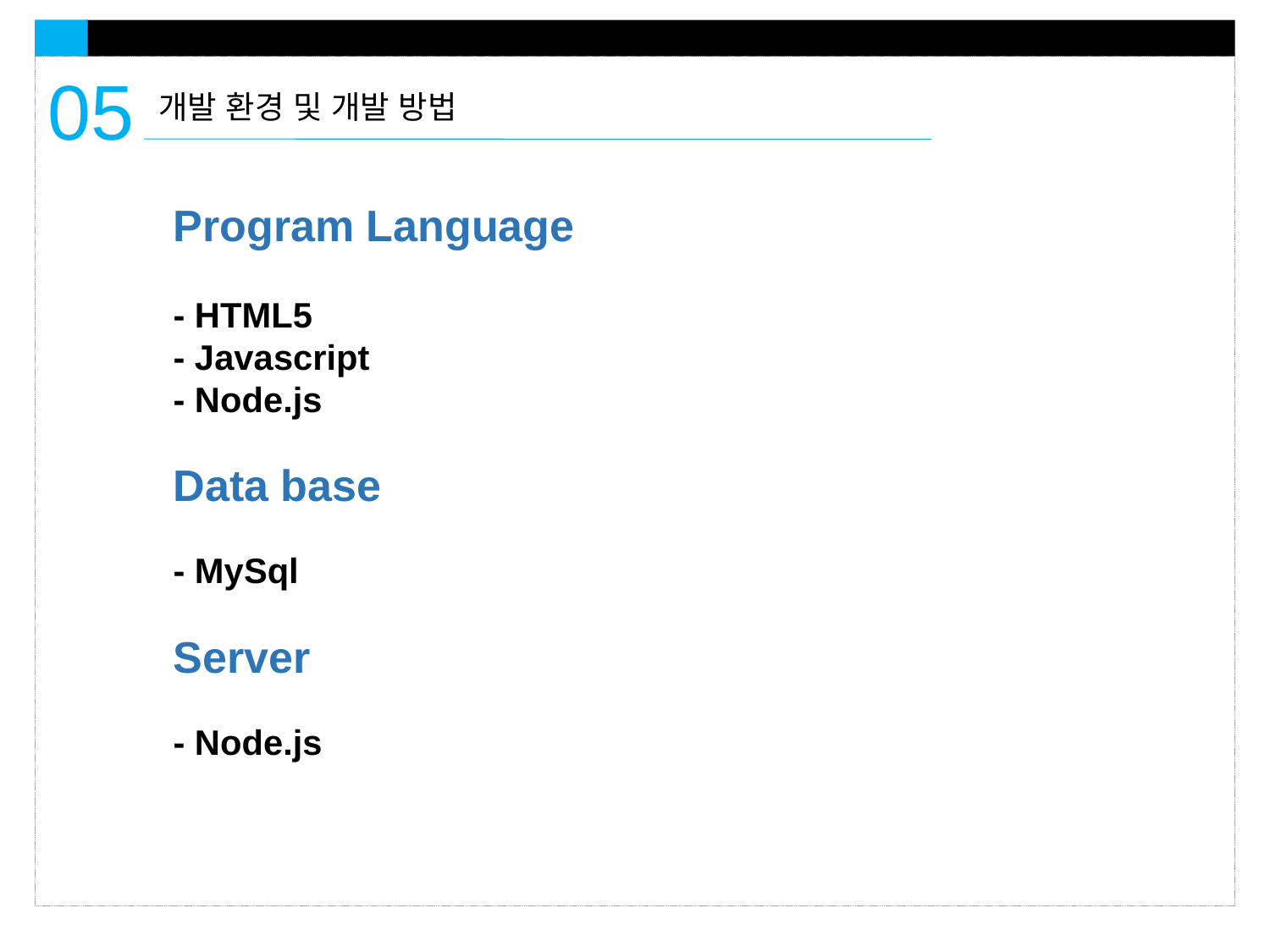

05

개발 환경 및 개발 방법

Program Language

- HTML5
- Javascript
- Node.js

Data base

- MySql

Server

- Node.js